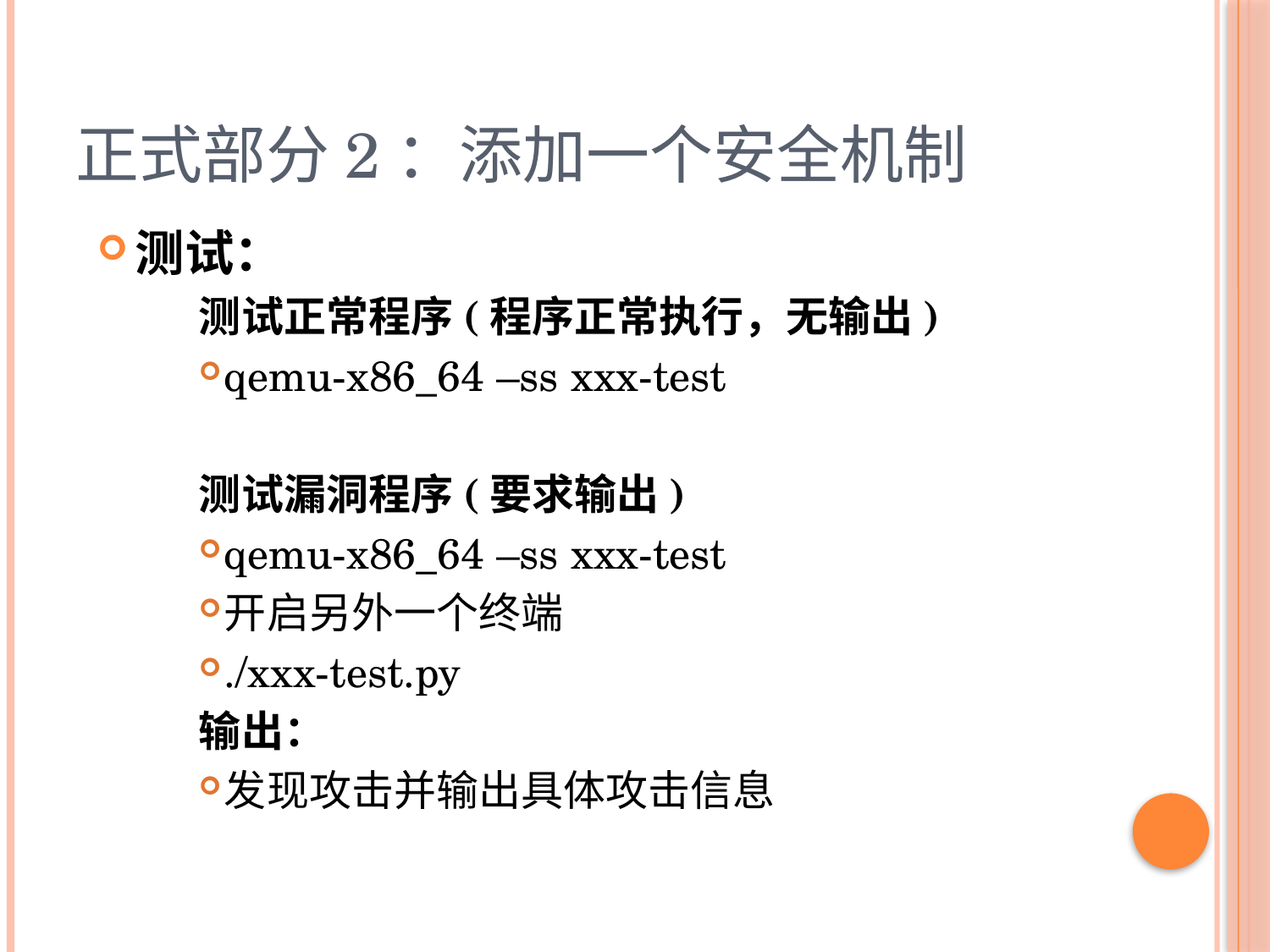

# 正式部分2：添加一个安全机制
测试：
测试正常程序(程序正常执行，无输出)
qemu-x86_64 –ss xxx-test

测试漏洞程序(要求输出)
qemu-x86_64 –ss xxx-test
开启另外一个终端
./xxx-test.py
输出：
发现攻击并输出具体攻击信息